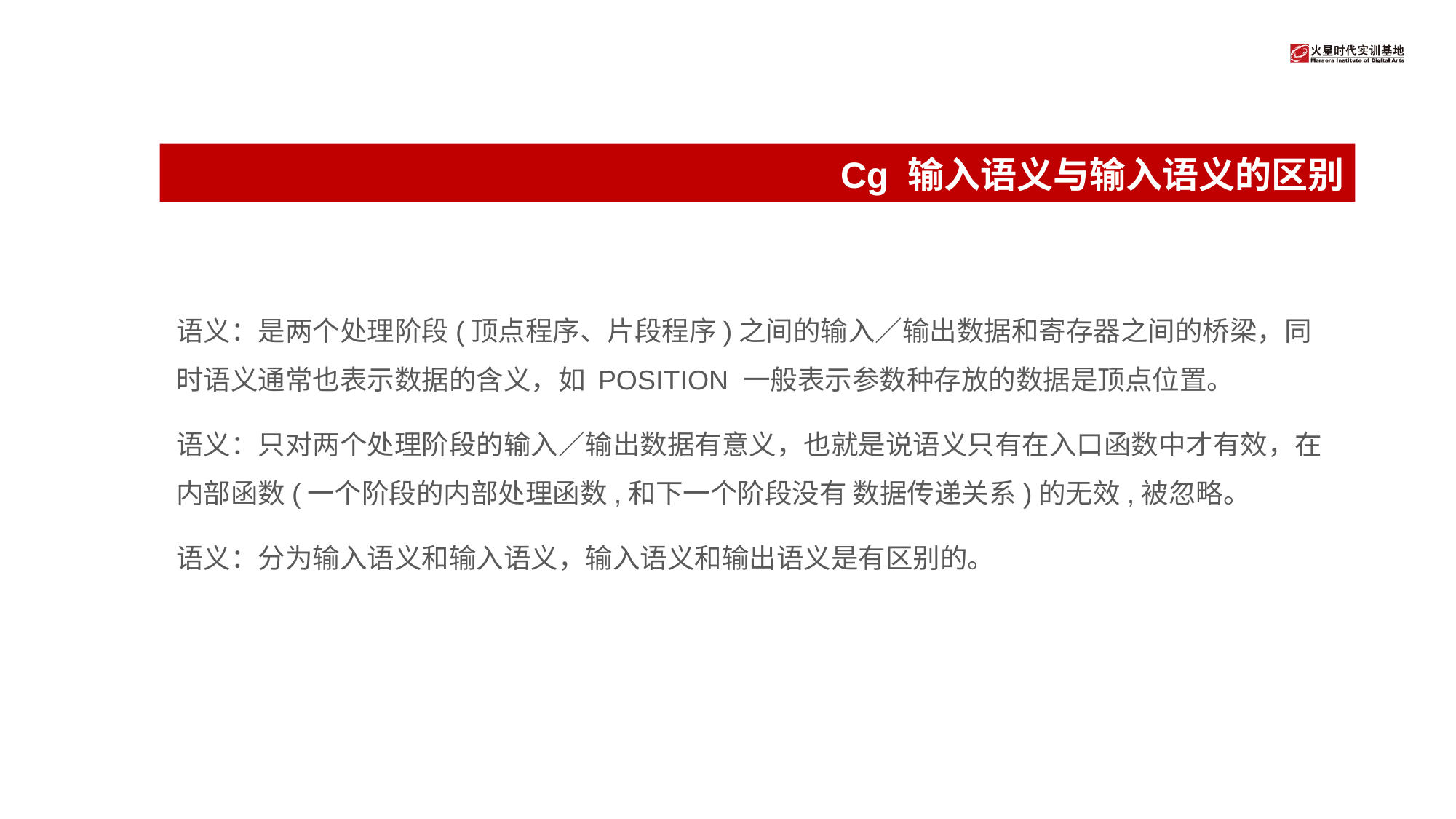

# Cg 输入语义与输入语义的区别
语义：是两个处理阶段(顶点程序、片段程序)之间的输入／输出数据和寄存器之间的桥梁，同时语义通常也表示数据的含义，如 POSITION 一般表示参数种存放的数据是顶点位置。
语义：只对两个处理阶段的输入／输出数据有意义，也就是说语义只有在入口函数中才有效，在内部函数(一个阶段的内部处理函数,和下一个阶段没有 数据传递关系)的无效,被忽略。
语义：分为输入语义和输入语义，输入语义和输出语义是有区别的。